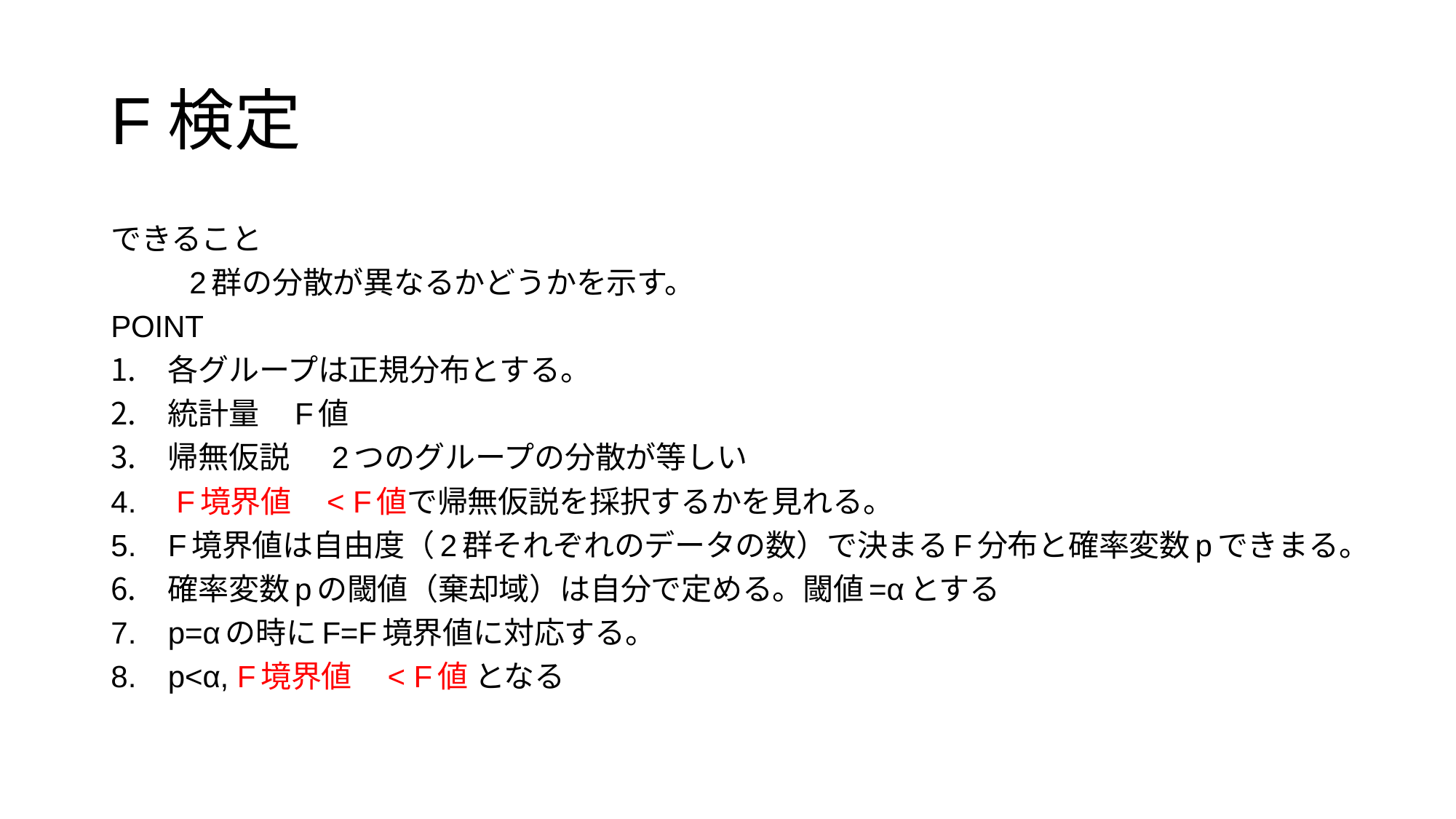

# F検定
できること
	2群の分散が異なるかどうかを示す。
POINT
各グループは正規分布とする。
統計量　F値
帰無仮説　 2つのグループの分散が等しい
 F境界値　< F値で帰無仮説を採択するかを見れる。
F境界値は自由度（2群それぞれのデータの数）で決まるF分布と確率変数pできまる。
確率変数pの閾値（棄却域）は自分で定める。閾値=αとする
p=αの時にF=F境界値に対応する。
p<α, F境界値　< F値 となる